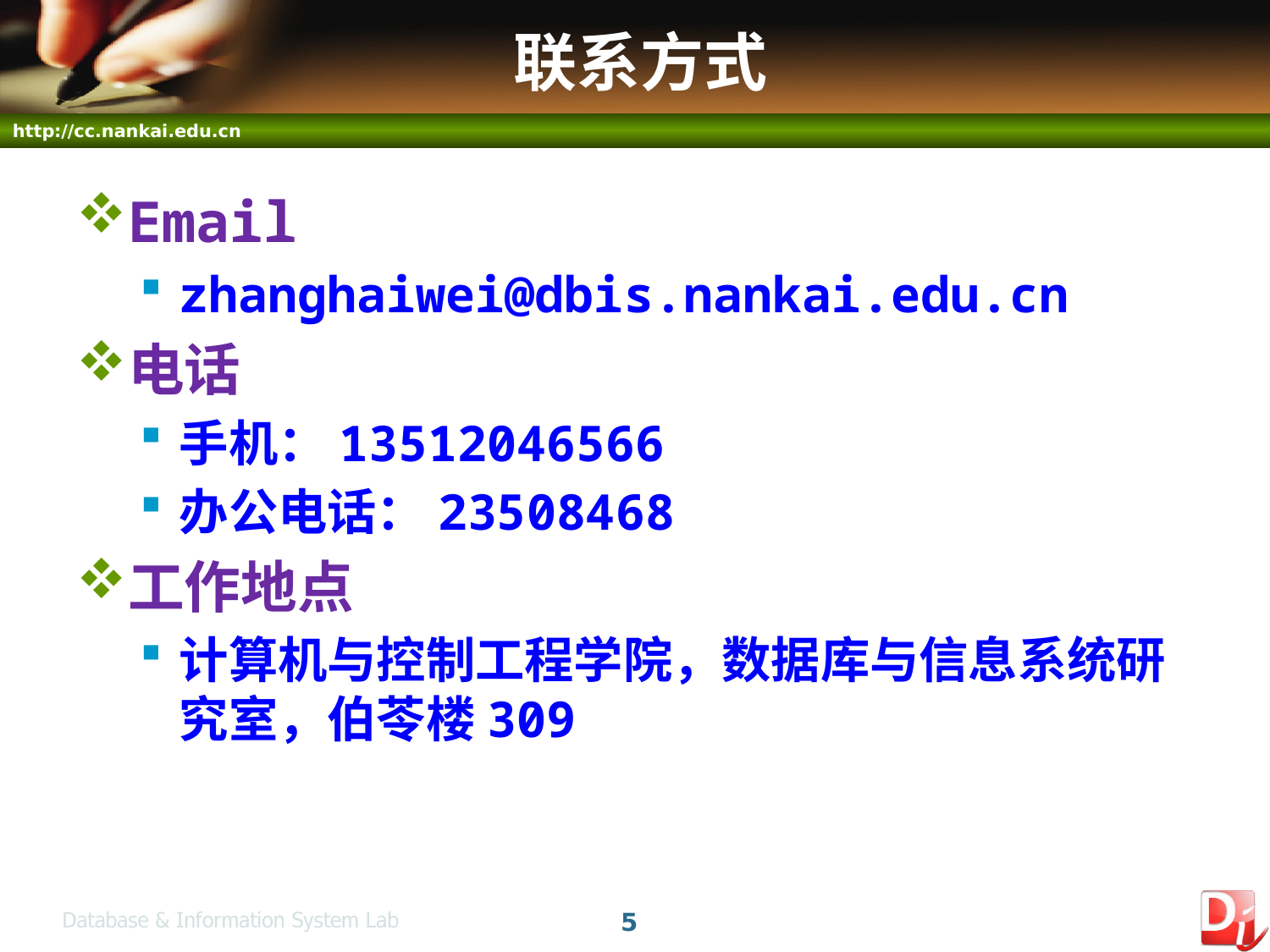

# 联系方式
Email
zhanghaiwei@dbis.nankai.edu.cn
电话
手机：13512046566
办公电话：23508468
工作地点
计算机与控制工程学院，数据库与信息系统研究室，伯苓楼309
5
Database & Information System Lab